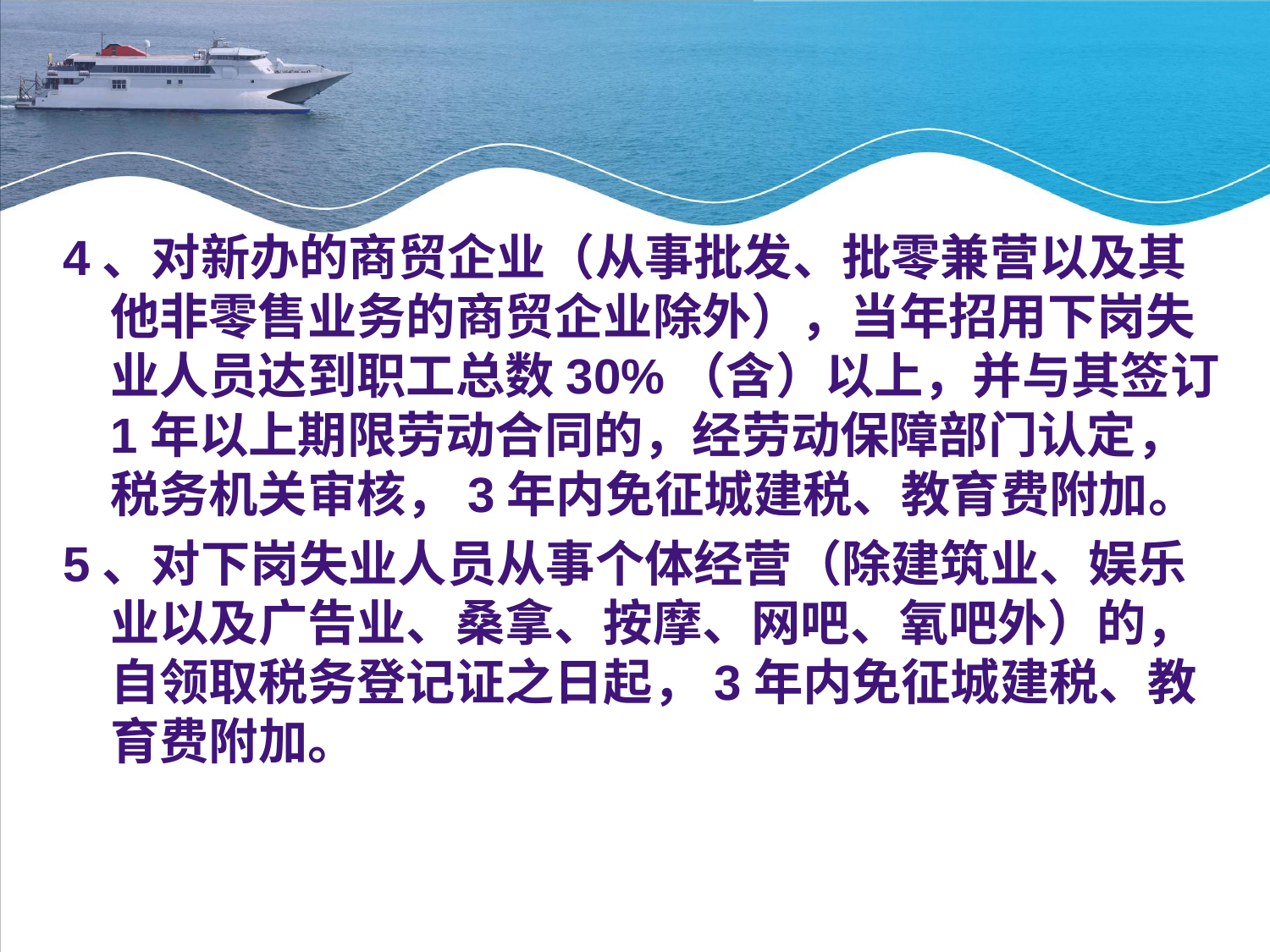

4、对新办的商贸企业（从事批发、批零兼营以及其他非零售业务的商贸企业除外），当年招用下岗失业人员达到职工总数30%（含）以上，并与其签订1年以上期限劳动合同的，经劳动保障部门认定，税务机关审核，3年内免征城建税、教育费附加。
5、对下岗失业人员从事个体经营（除建筑业、娱乐业以及广告业、桑拿、按摩、网吧、氧吧外）的，自领取税务登记证之日起，3年内免征城建税、教育费附加。